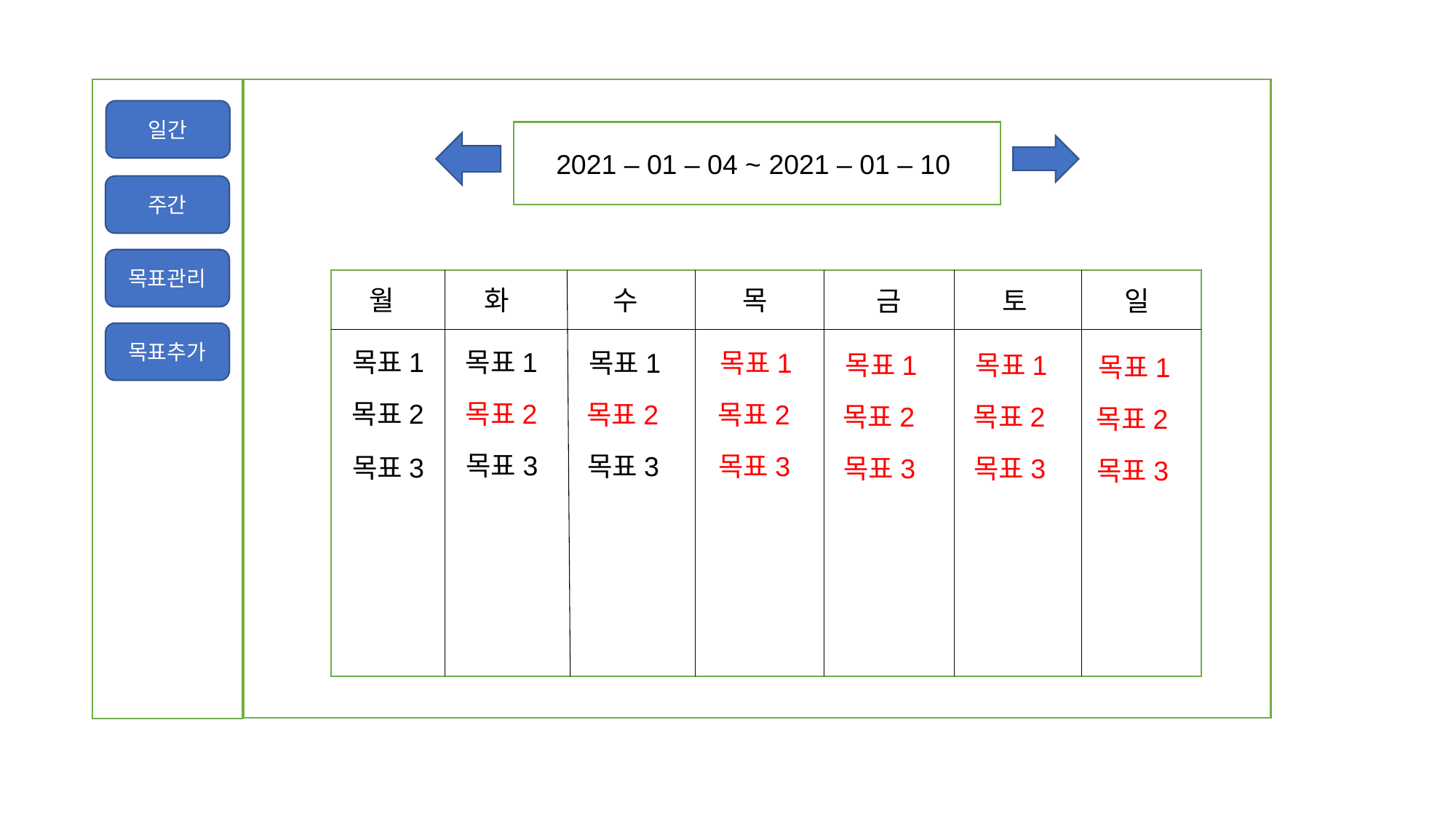

일간
2021 – 01 – 04 ~ 2021 – 01 – 10

주간
목표관리

월
화
목
수
금
토
일
목표추가
목표1
목표1
목표1
목표1
목표1
목표1
목표1
목표2
목표2
목표2
목표2
목표2
목표2
목표2
목표3
목표3
목표3
목표3
목표3
목표3
목표3